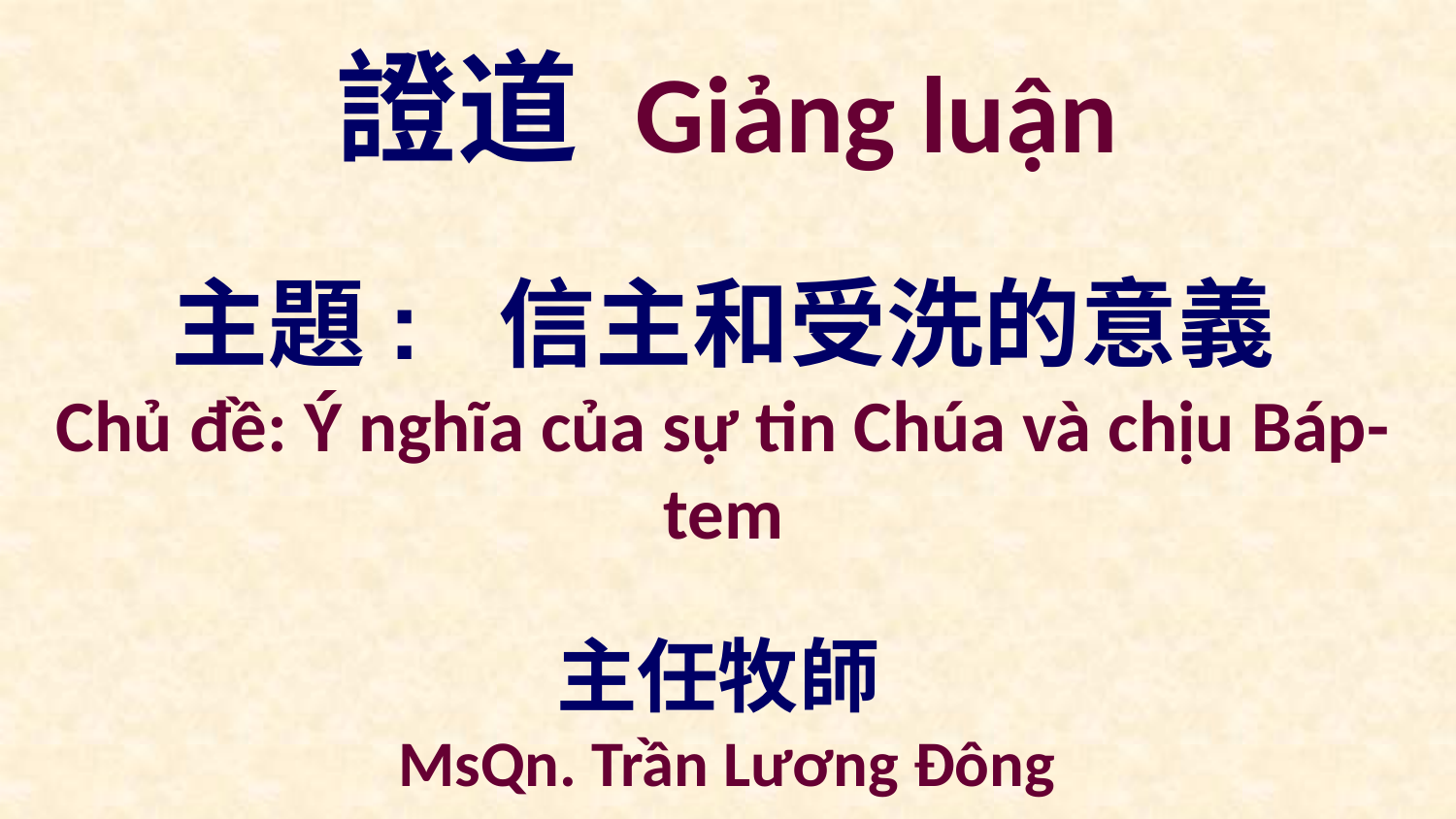

證道 Giảng luận
主題:  信主和受洗的意義
Chủ đề: Ý nghĩa của sự tin Chúa và chịu Báp-tem
主任牧師
MsQn. Trần Lương Đông